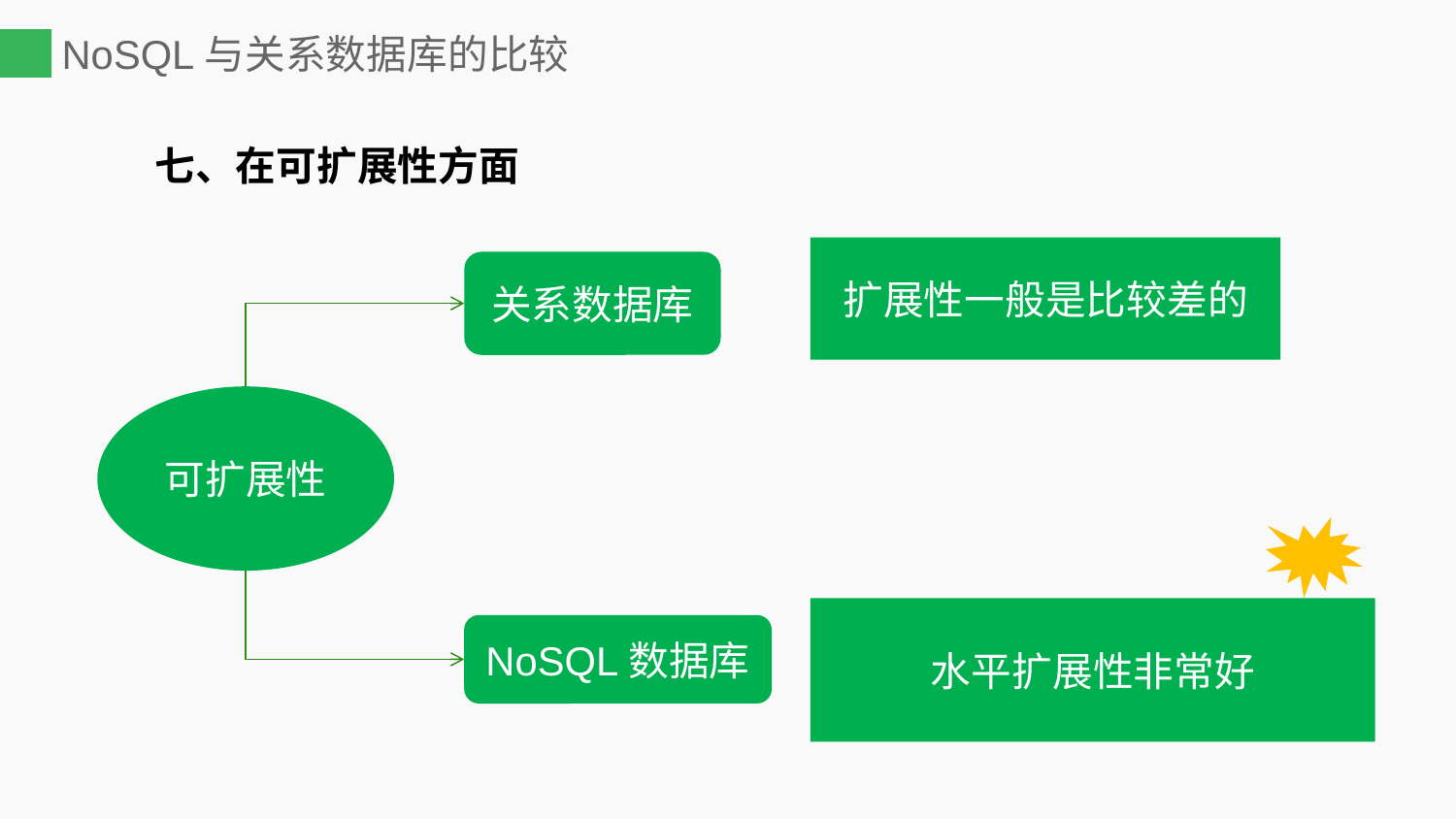

# NoSQL与关系数据库的比较
七、在可扩展性方面
扩展性一般是比较差的
关系数据库
可扩展性

水平扩展性非常好
NoSQL数据库